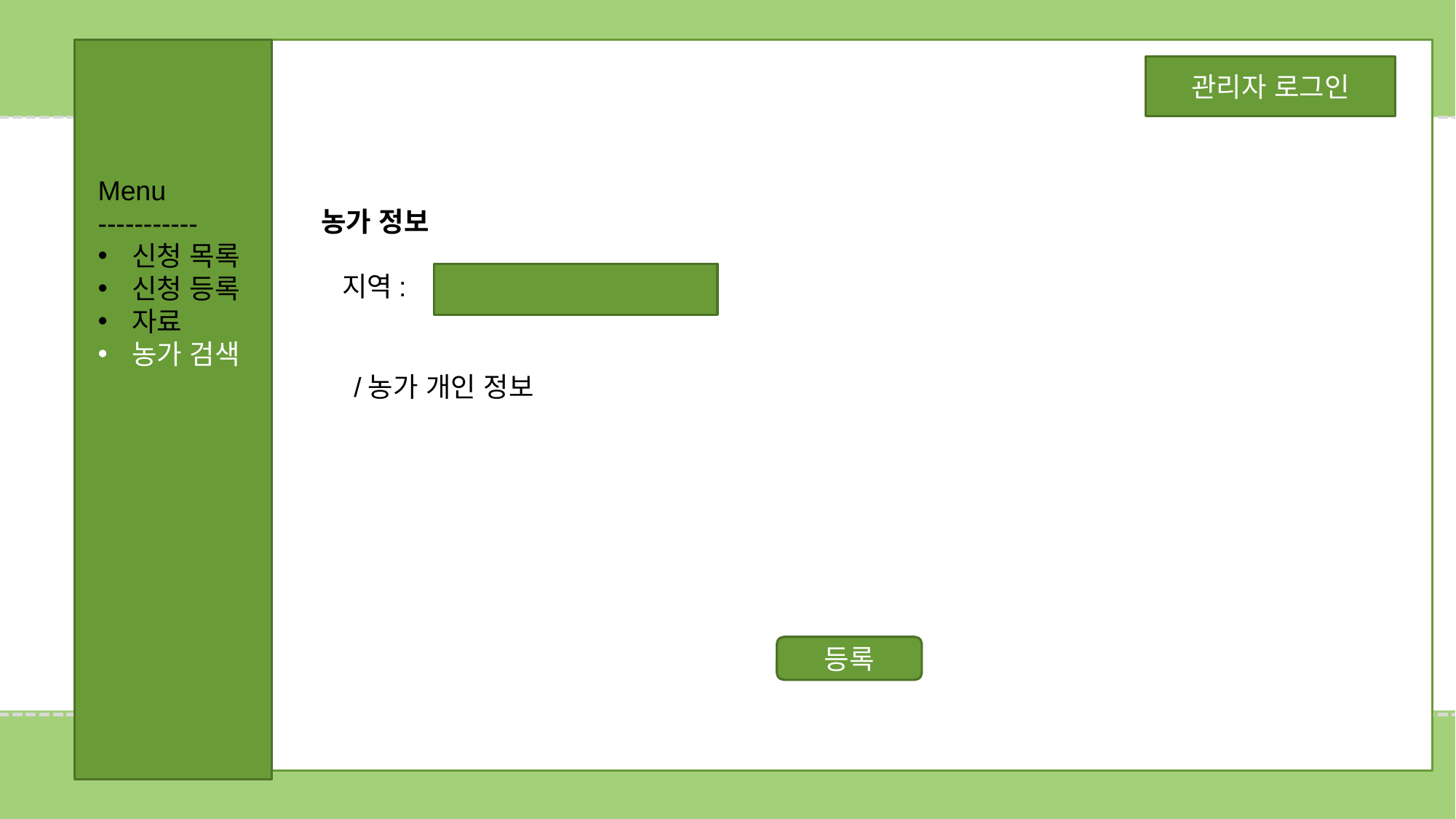

관리자 로그인
Menu
-----------
신청 목록
신청 등록
자료
농가 검색

농가 정보
지역:

/농가 개인 정보
등록